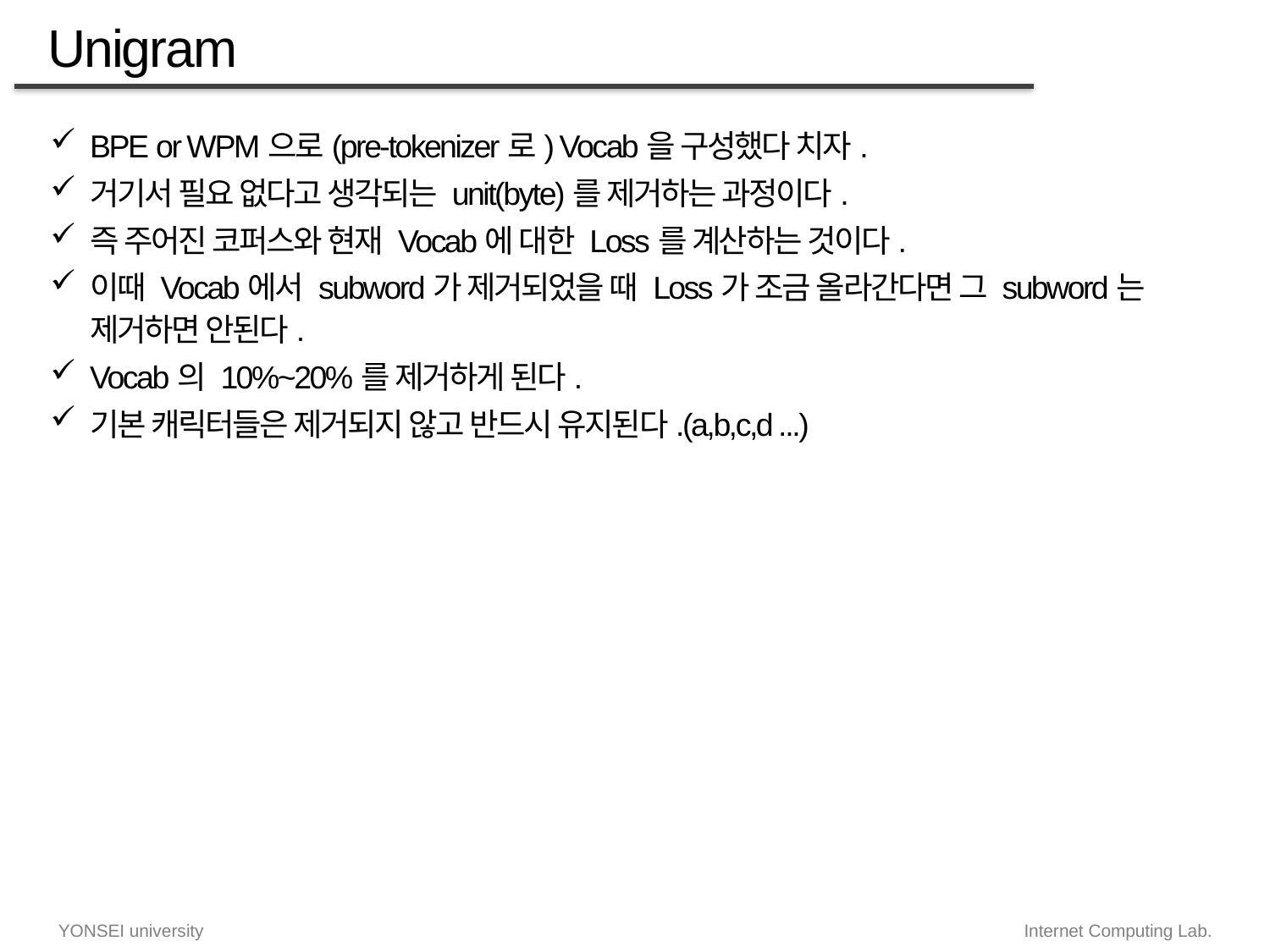

# Unigram
BPE or WPM으로(pre-tokenizer로) Vocab을 구성했다 치자.
거기서 필요 없다고 생각되는 unit(byte)를 제거하는 과정이다.
즉 주어진 코퍼스와 현재 Vocab에 대한 Loss를 계산하는 것이다.
이때 Vocab에서 subword가 제거되었을 때 Loss가 조금 올라간다면 그 subword는 제거하면 안된다.
Vocab의 10%~20%를 제거하게 된다.
기본 캐릭터들은 제거되지 않고 반드시 유지된다.(a,b,c,d ...)